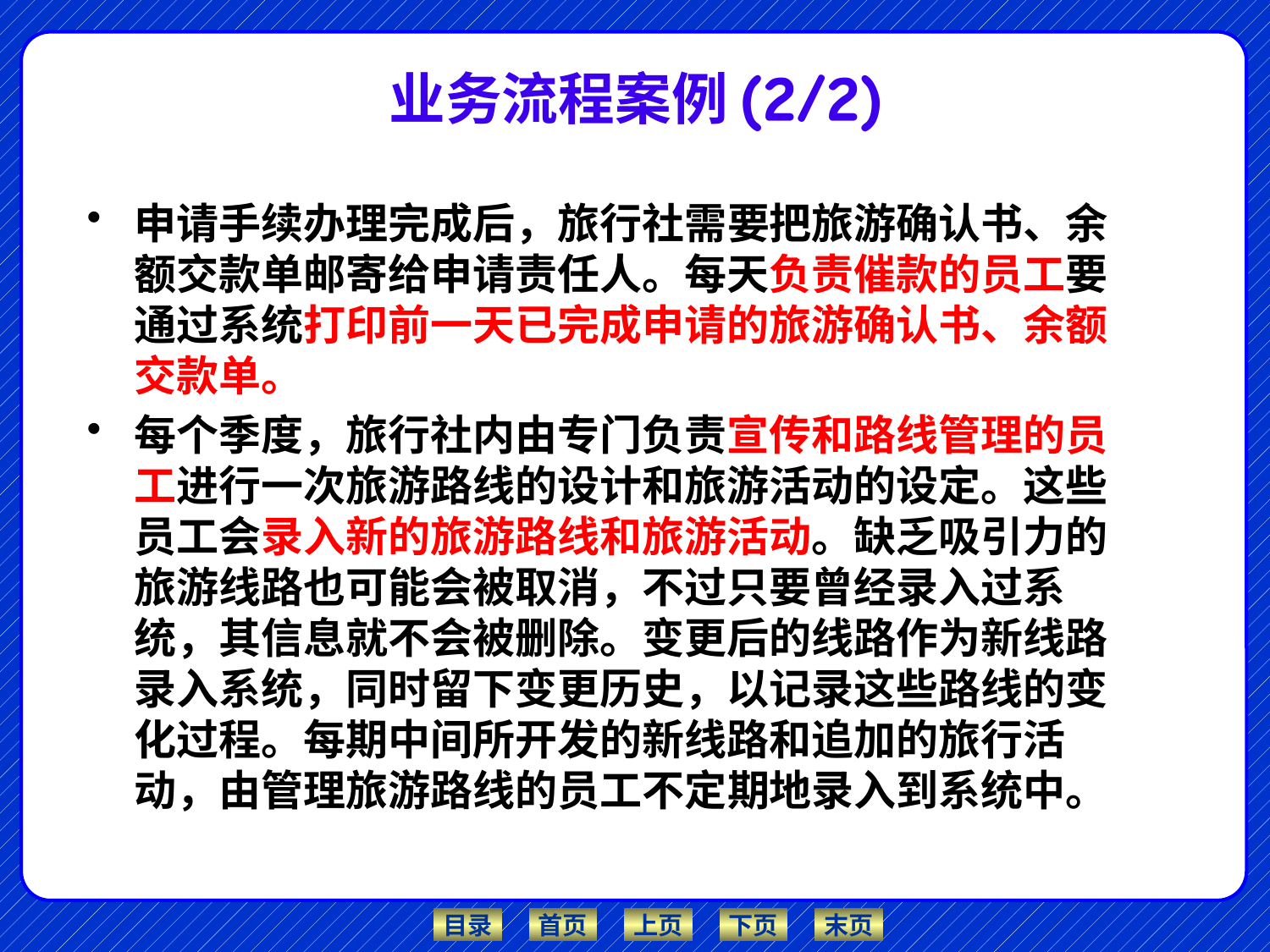

# 业务流程案例(2/2)
申请手续办理完成后，旅行社需要把旅游确认书、余额交款单邮寄给申请责任人。每天负责催款的员工要通过系统打印前一天已完成申请的旅游确认书、余额交款单。
每个季度，旅行社内由专门负责宣传和路线管理的员工进行一次旅游路线的设计和旅游活动的设定。这些员工会录入新的旅游路线和旅游活动。缺乏吸引力的旅游线路也可能会被取消，不过只要曾经录入过系统，其信息就不会被删除。变更后的线路作为新线路录入系统，同时留下变更历史，以记录这些路线的变化过程。每期中间所开发的新线路和追加的旅行活动，由管理旅游路线的员工不定期地录入到系统中。